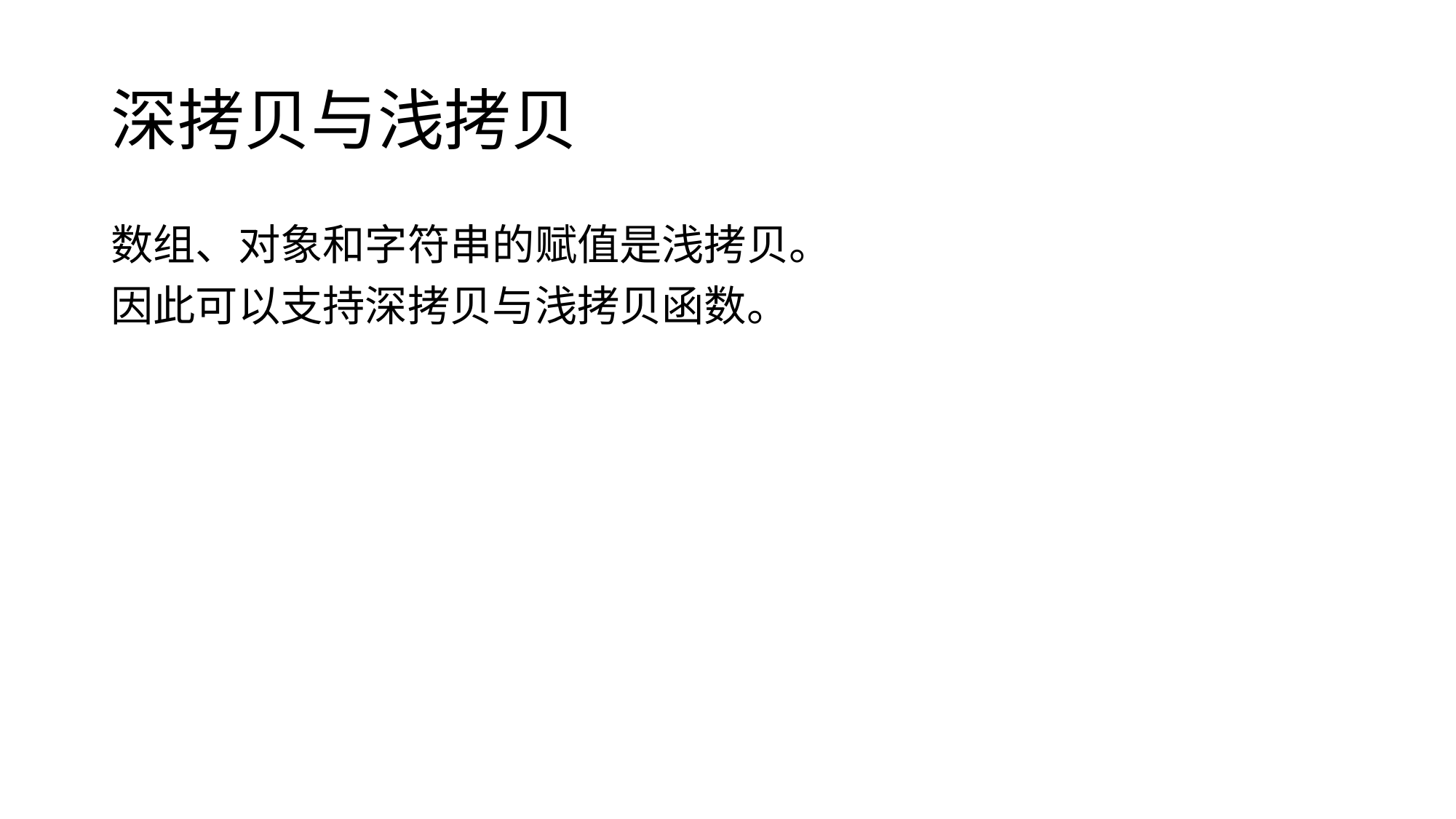

# 深拷贝与浅拷贝
数组、对象和字符串的赋值是浅拷贝。
因此可以支持深拷贝与浅拷贝函数。